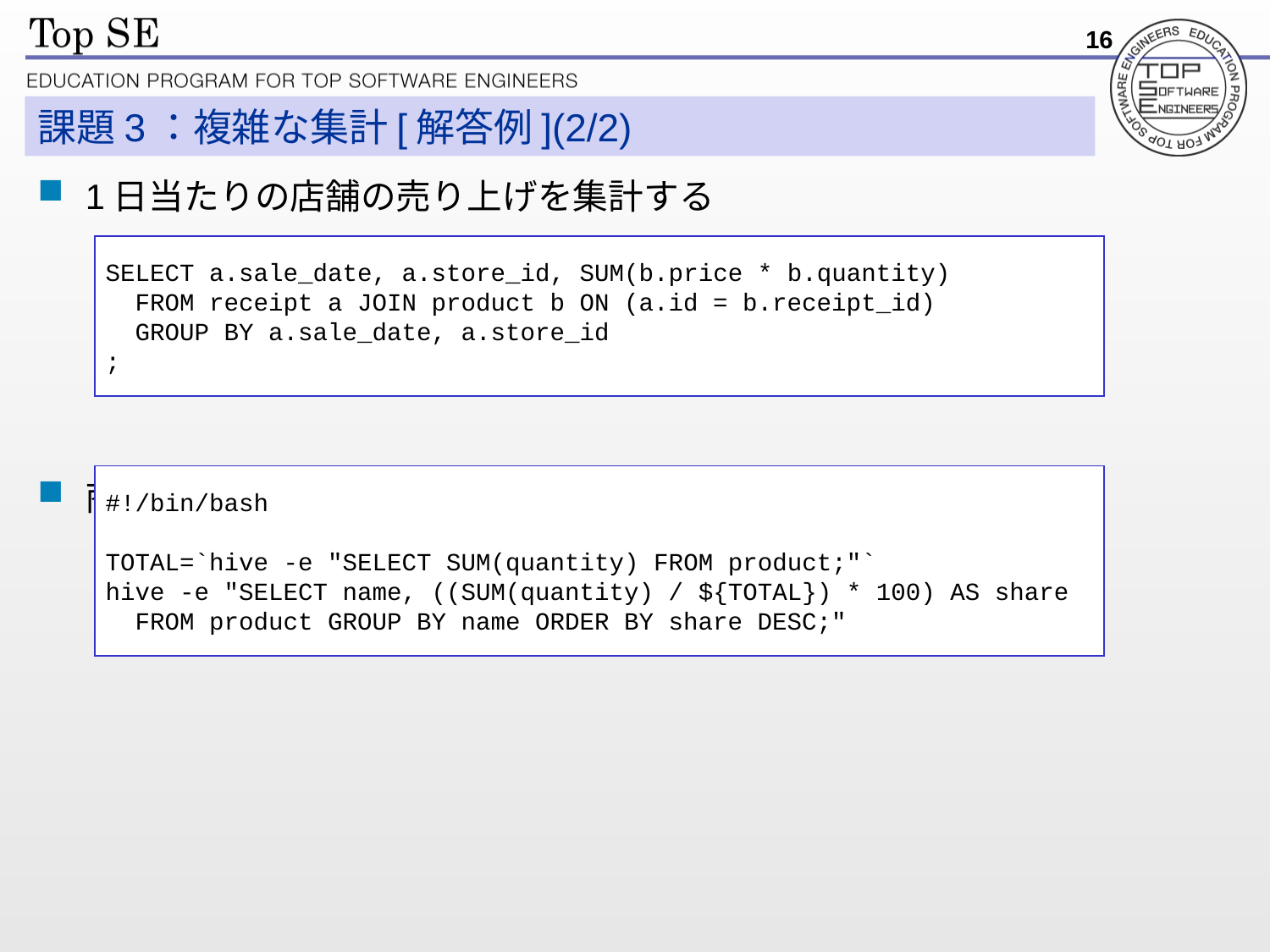

16
# 課題3：複雑な集計[解答例](2/2)
1日当たりの店舗の売り上げを集計する

商品ごとの販売数量シェアを集計する
SELECT a.sale_date, a.store_id, SUM(b.price * b.quantity)
  FROM receipt a JOIN product b ON (a.id = b.receipt_id)
  GROUP BY a.sale_date, a.store_id
;
#!/bin/bash

TOTAL=`hive -e "SELECT SUM(quantity) FROM product;"`
hive -e "SELECT name, ((SUM(quantity) / ${TOTAL}) * 100) AS share
  FROM product GROUP BY name ORDER BY share DESC;"